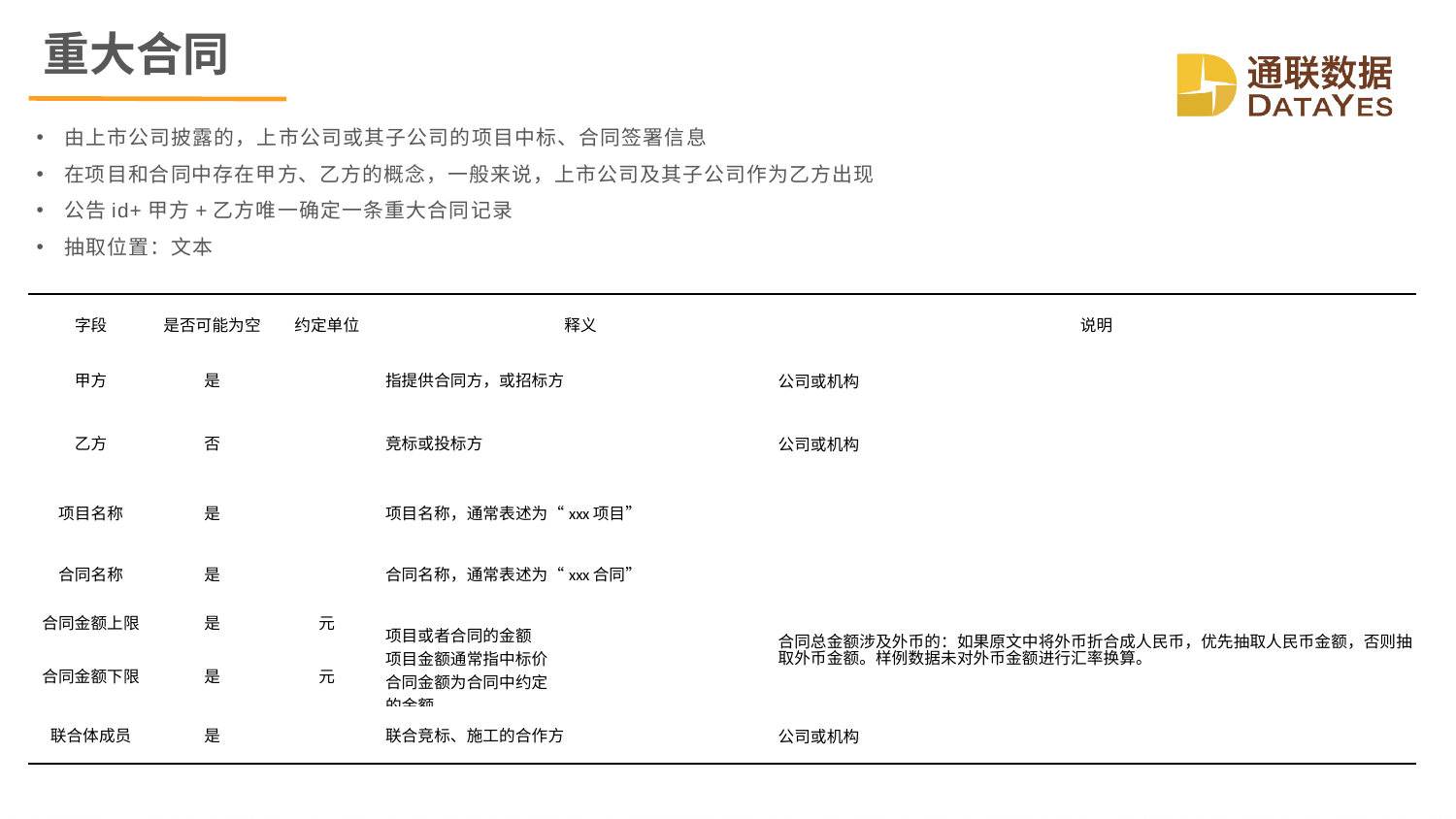

# 重大合同

由上市公司披露的，上市公司或其子公司的项目中标、合同签署信息
在项目和合同中存在甲方、乙方的概念，一般来说，上市公司及其子公司作为乙方出现
公告id+甲方+乙方唯一确定一条重大合同记录
抽取位置：文本
| 字段 | 是否可能为空 | 约定单位 | 释义 | 说明 |
| --- | --- | --- | --- | --- |
| 甲方 | 是 |  | 指提供合同方，或招标方 | 公司或机构 |
| 乙方 | 否 |  | 竞标或投标方 | 公司或机构 |
| 项目名称 | 是 |  | 项目名称，通常表述为“xxx项目” |  |
| 合同名称 | 是 |  | 合同名称，通常表述为“xxx合同” |  |
| 合同金额上限 | 是 | 元 | 项目或者合同的金额 项目金额通常指中标价 合同金额为合同中约定的金额 |  |
|  |  |  |  | 合同总金额涉及外币的：如果原文中将外币折合成人民币，优先抽取人民币金额，否则抽 取外币金额。样例数据未对外币金额进行汇率换算。 |
| 合同金额下限 | 是 | 元 |  |  |
| 联合体成员 | 是 |  | 联合竞标、施工的合作方 | 公司或机构 |

Copyright © 2017 DataYes. All rights reserved	● 保密文件，请勿外泄